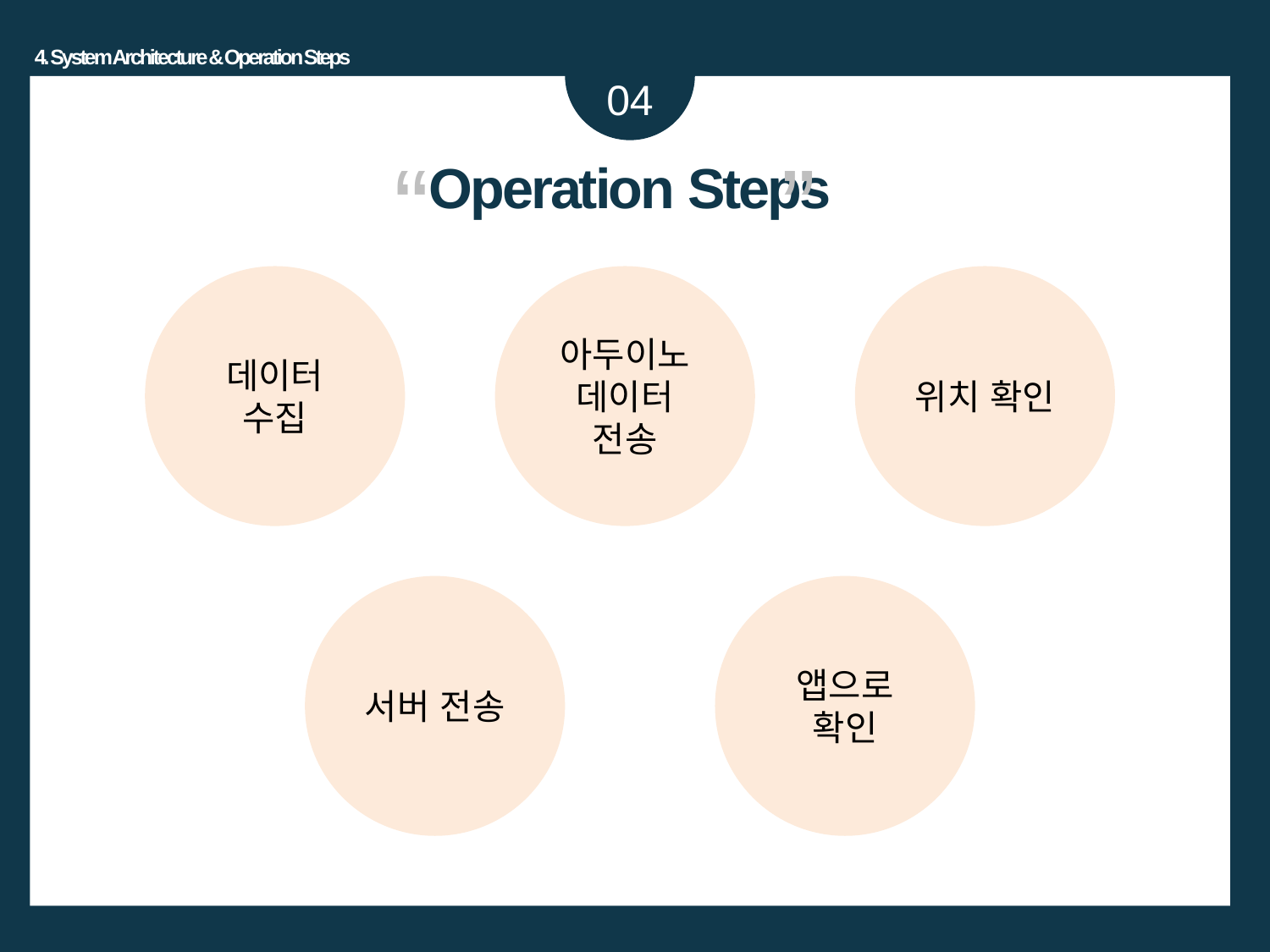

4. System Architecture & Operation Steps
04

“            ”
Operation Steps
데이터
수집
아두이노
데이터
전송
위치 확인
서버 전송
앱으로
확인